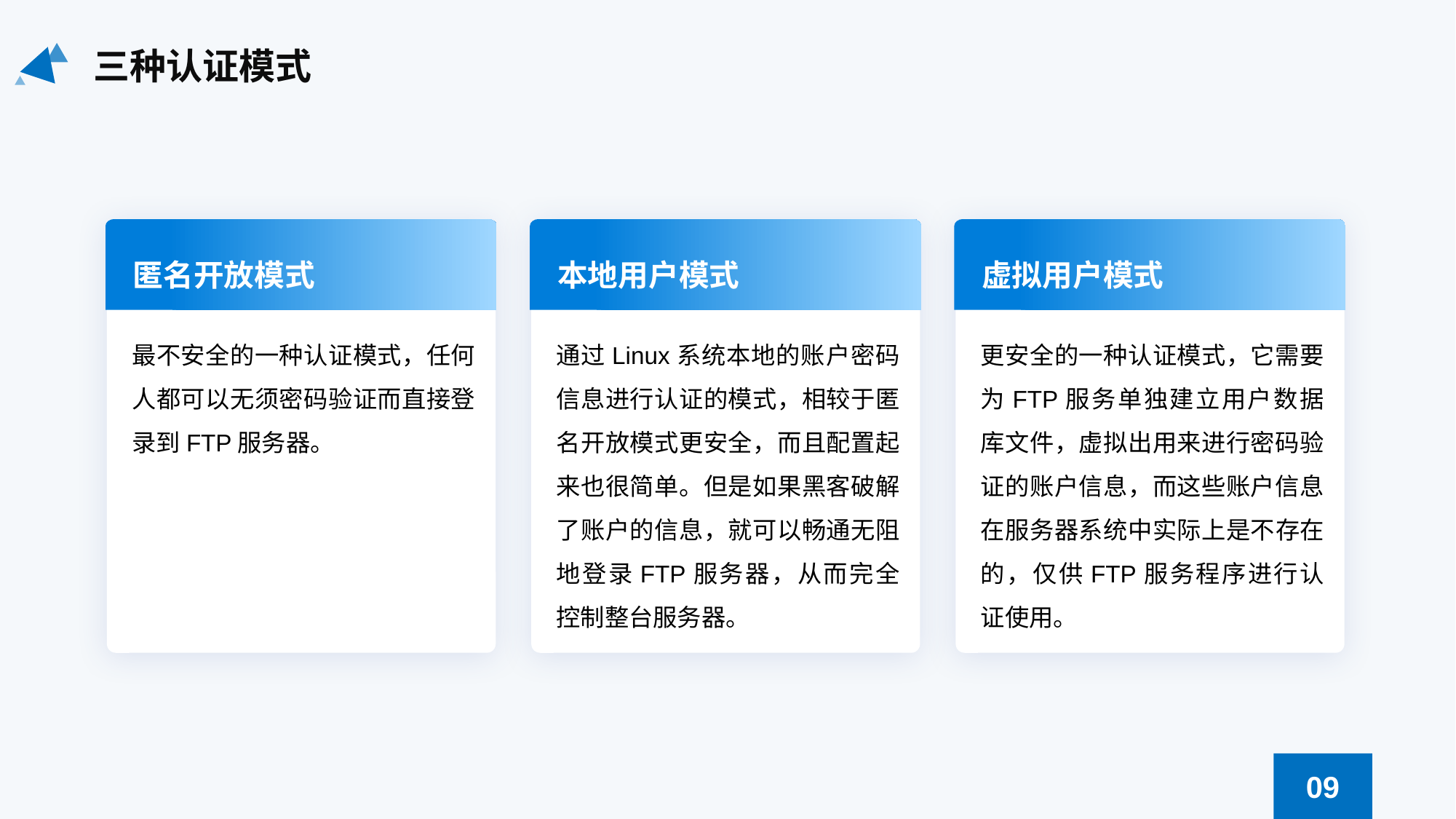

三种认证模式

匿名开放模式
最不安全的一种认证模式，任何人都可以无须密码验证而直接登录到FTP服务器。

本地用户模式
通过Linux系统本地的账户密码信息进行认证的模式，相较于匿名开放模式更安全，而且配置起来也很简单。但是如果黑客破解了账户的信息，就可以畅通无阻地登录FTP服务器，从而完全控制整台服务器。

虚拟用户模式
更安全的一种认证模式，它需要为FTP服务单独建立用户数据库文件，虚拟出用来进行密码验证的账户信息，而这些账户信息在服务器系统中实际上是不存在的，仅供FTP服务程序进行认证使用。

09